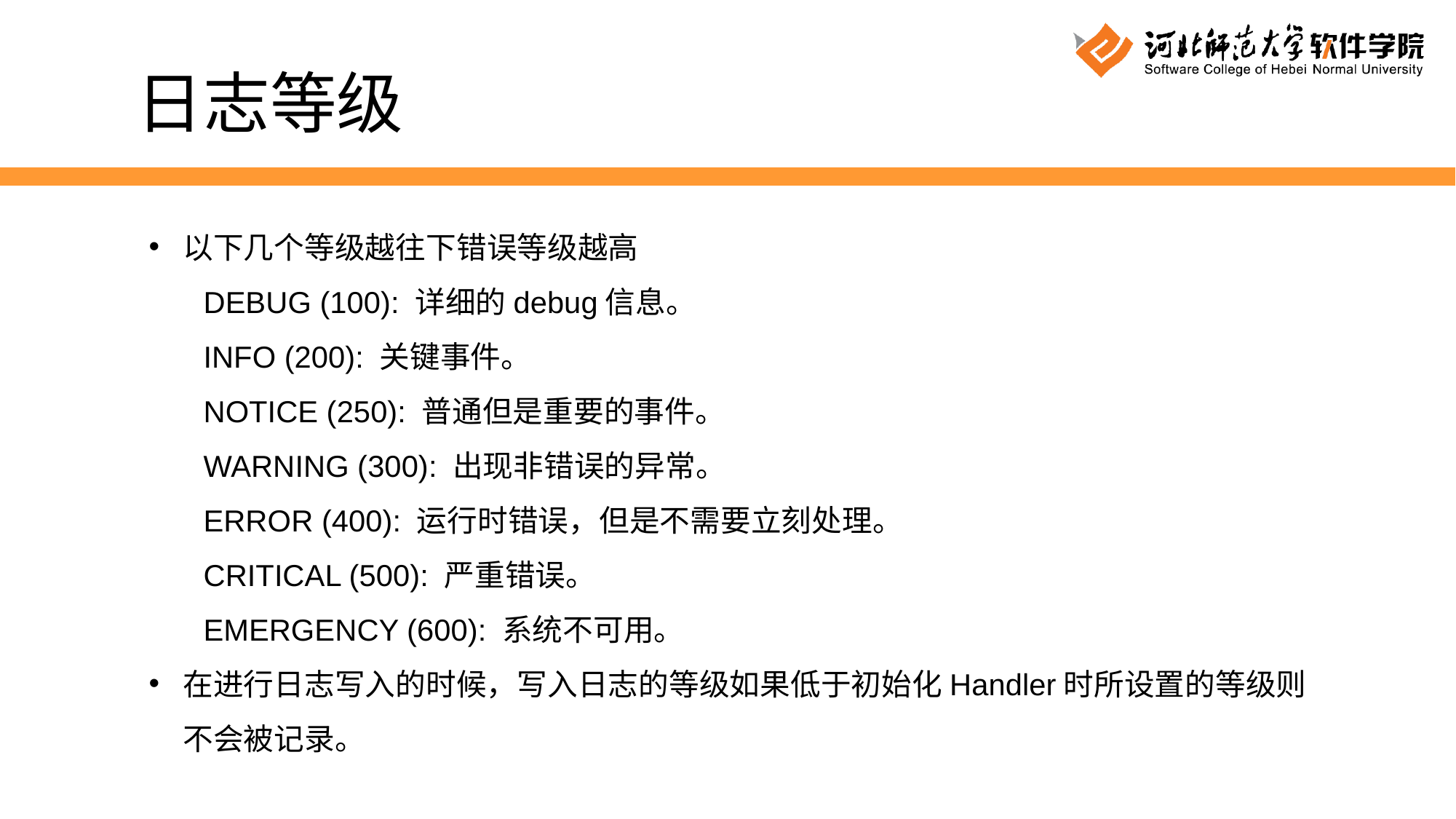

日志等级
以下几个等级越往下错误等级越高
DEBUG (100): 详细的debug信息。
INFO (200): 关键事件。
NOTICE (250): 普通但是重要的事件。
WARNING (300): 出现非错误的异常。
ERROR (400): 运行时错误，但是不需要立刻处理。
CRITICAL (500): 严重错误。
EMERGENCY (600): 系统不可用。
在进行日志写入的时候，写入日志的等级如果低于初始化Handler时所设置的等级则不会被记录。